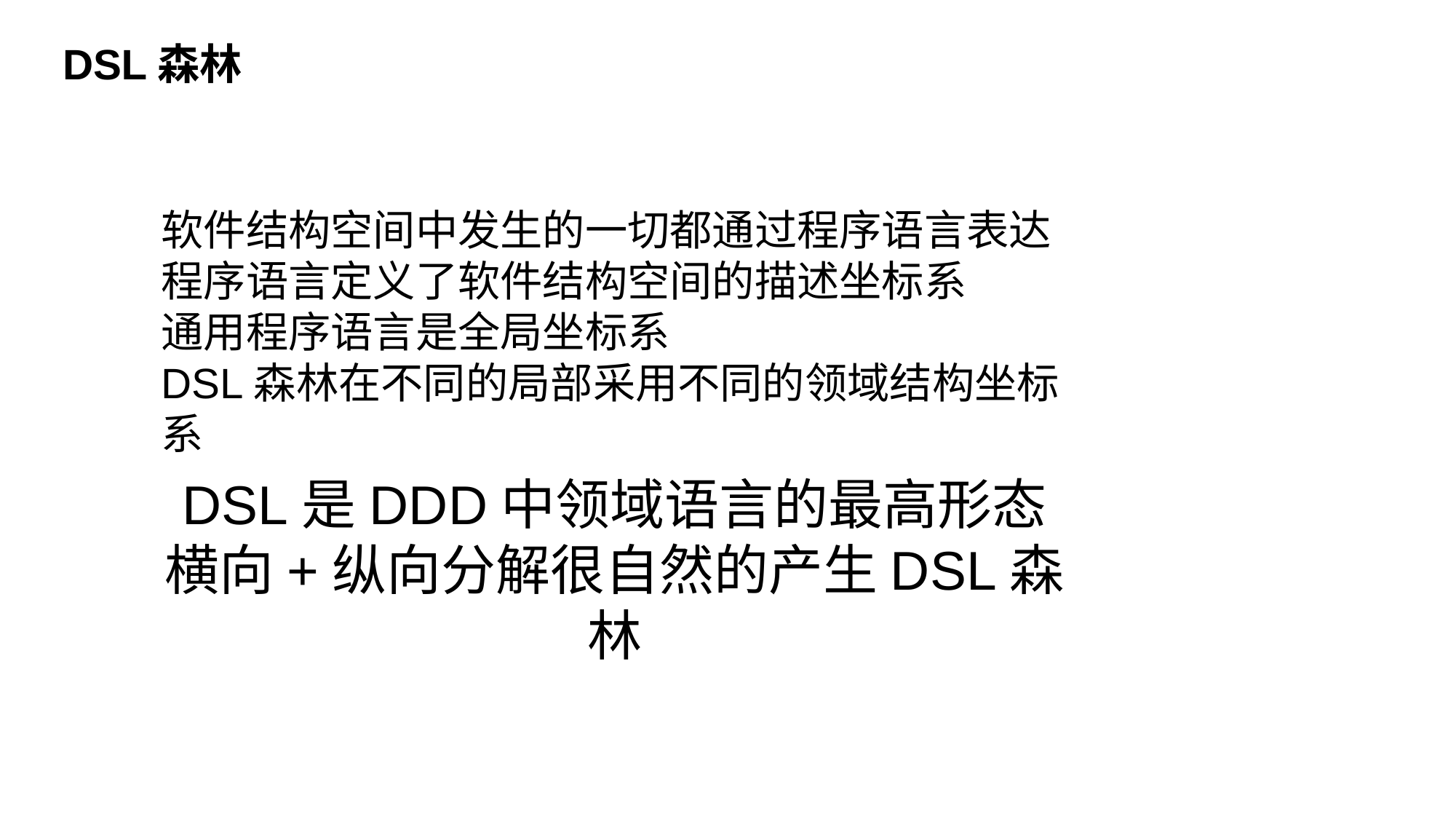

DSL森林
软件结构空间中发生的一切都通过程序语言表达
程序语言定义了软件结构空间的描述坐标系
通用程序语言是全局坐标系
DSL森林在不同的局部采用不同的领域结构坐标系
DSL是DDD中领域语言的最高形态
横向+纵向分解很自然的产生DSL森林